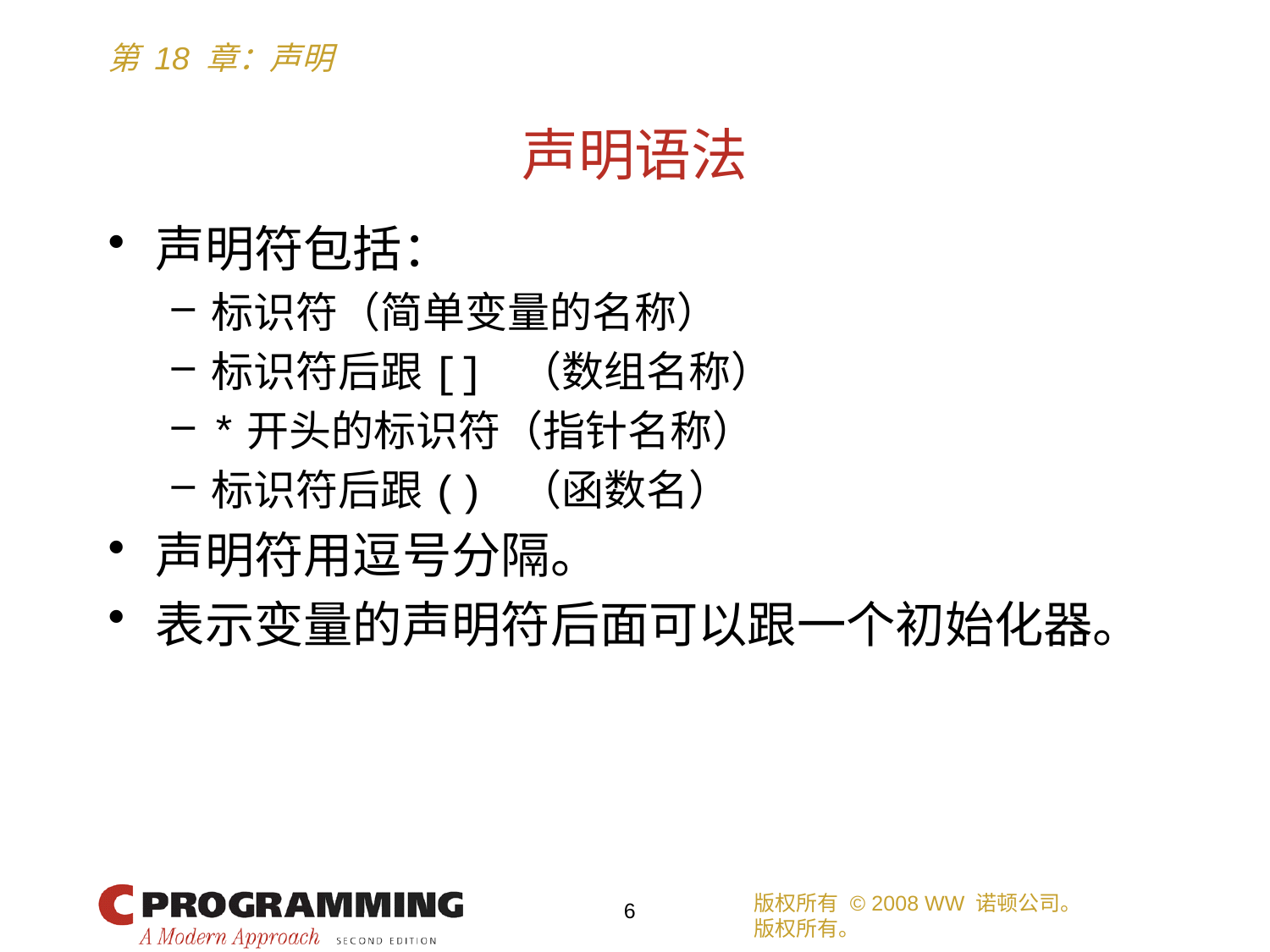

# 声明语法
声明符包括：
标识符（简单变量的名称）
标识符后跟[] （数组名称）
*开头的标识符（指针名称）
标识符后跟() （函数名）
声明符用逗号分隔。
表示变量的声明符后面可以跟一个初始化器。
版权所有 © 2008 WW 诺顿公司。
版权所有。
6